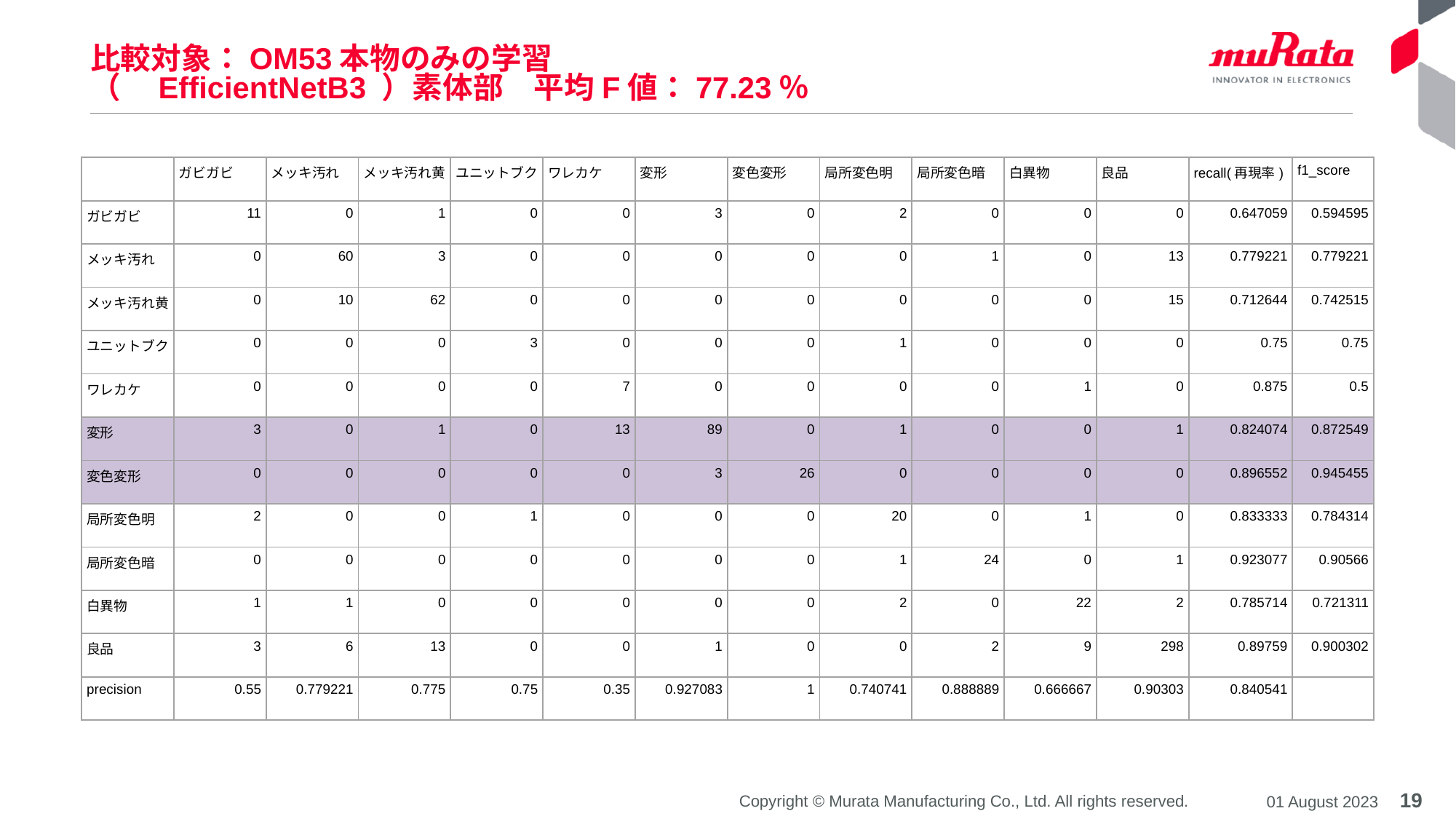

# 比較対象：OM53本物のみの学習 （　EfficientNetB3 ）素体部　平均F値：77.23％
|  | ガビガビ | メッキ汚れ | メッキ汚れ黄 | ユニットブク | ワレカケ | 変形 | 変色変形 | 局所変色明 | 局所変色暗 | 白異物 | 良品 | recall(再現率) | f1\_score |
| --- | --- | --- | --- | --- | --- | --- | --- | --- | --- | --- | --- | --- | --- |
| ガビガビ | 11 | 0 | 1 | 0 | 0 | 3 | 0 | 2 | 0 | 0 | 0 | 0.647059 | 0.594595 |
| メッキ汚れ | 0 | 60 | 3 | 0 | 0 | 0 | 0 | 0 | 1 | 0 | 13 | 0.779221 | 0.779221 |
| メッキ汚れ黄 | 0 | 10 | 62 | 0 | 0 | 0 | 0 | 0 | 0 | 0 | 15 | 0.712644 | 0.742515 |
| ユニットブク | 0 | 0 | 0 | 3 | 0 | 0 | 0 | 1 | 0 | 0 | 0 | 0.75 | 0.75 |
| ワレカケ | 0 | 0 | 0 | 0 | 7 | 0 | 0 | 0 | 0 | 1 | 0 | 0.875 | 0.5 |
| 変形 | 3 | 0 | 1 | 0 | 13 | 89 | 0 | 1 | 0 | 0 | 1 | 0.824074 | 0.872549 |
| 変色変形 | 0 | 0 | 0 | 0 | 0 | 3 | 26 | 0 | 0 | 0 | 0 | 0.896552 | 0.945455 |
| 局所変色明 | 2 | 0 | 0 | 1 | 0 | 0 | 0 | 20 | 0 | 1 | 0 | 0.833333 | 0.784314 |
| 局所変色暗 | 0 | 0 | 0 | 0 | 0 | 0 | 0 | 1 | 24 | 0 | 1 | 0.923077 | 0.90566 |
| 白異物 | 1 | 1 | 0 | 0 | 0 | 0 | 0 | 2 | 0 | 22 | 2 | 0.785714 | 0.721311 |
| 良品 | 3 | 6 | 13 | 0 | 0 | 1 | 0 | 0 | 2 | 9 | 298 | 0.89759 | 0.900302 |
| precision | 0.55 | 0.779221 | 0.775 | 0.75 | 0.35 | 0.927083 | 1 | 0.740741 | 0.888889 | 0.666667 | 0.90303 | 0.840541 |  |